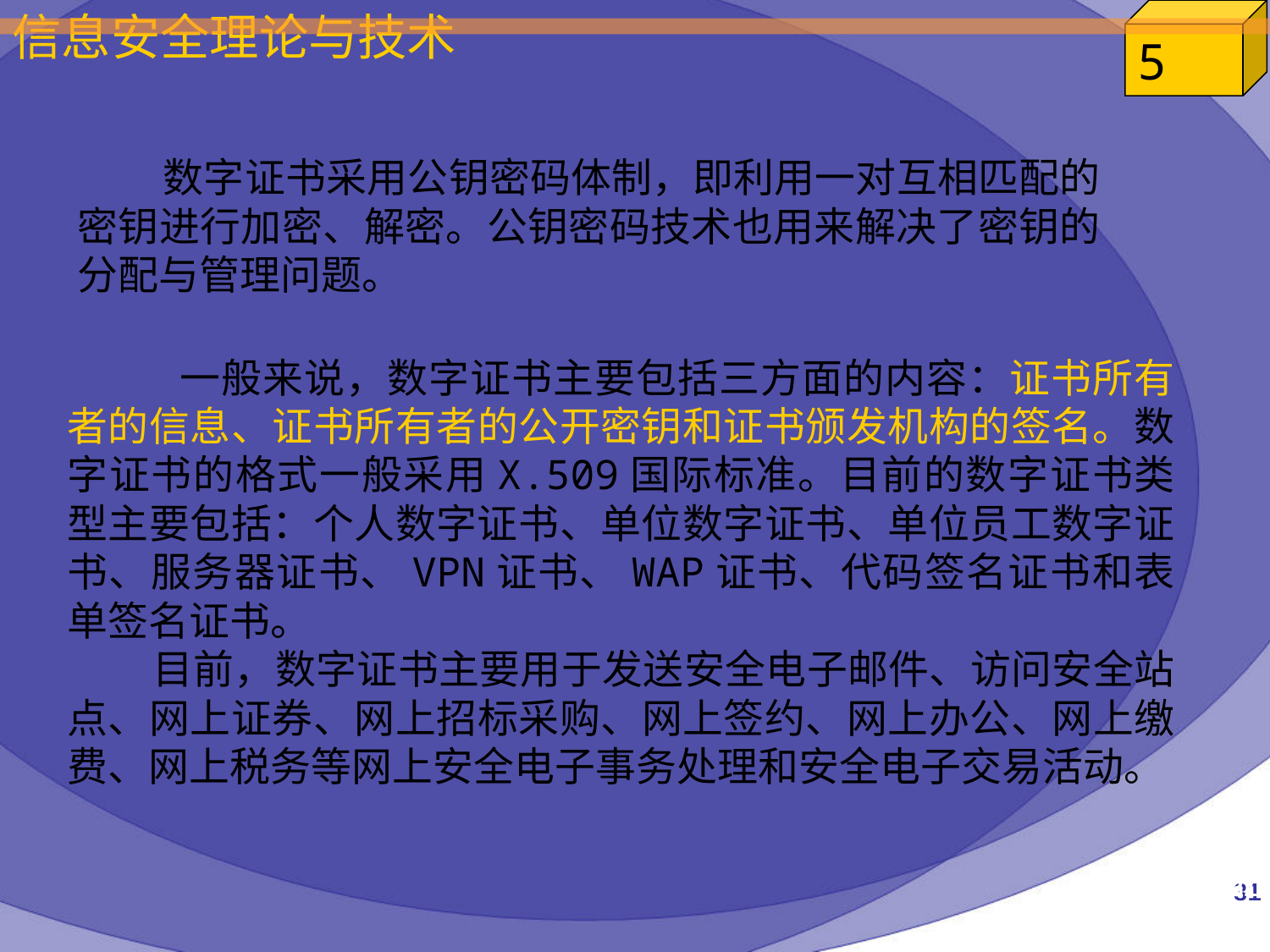

数字证书采用公钥密码体制，即利用一对互相匹配的密钥进行加密、解密。公钥密码技术也用来解决了密钥的分配与管理问题。
          一般来说，数字证书主要包括三方面的内容：证书所有者的信息、证书所有者的公开密钥和证书颁发机构的签名。数字证书的格式一般采用X.509国际标准。目前的数字证书类型主要包括：个人数字证书、单位数字证书、单位员工数字证书、服务器证书、VPN证书、WAP证书、代码签名证书和表单签名证书。
        目前，数字证书主要用于发送安全电子邮件、访问安全站点、网上证券、网上招标采购、网上签约、网上办公、网上缴费、网上税务等网上安全电子事务处理和安全电子交易活动。
31